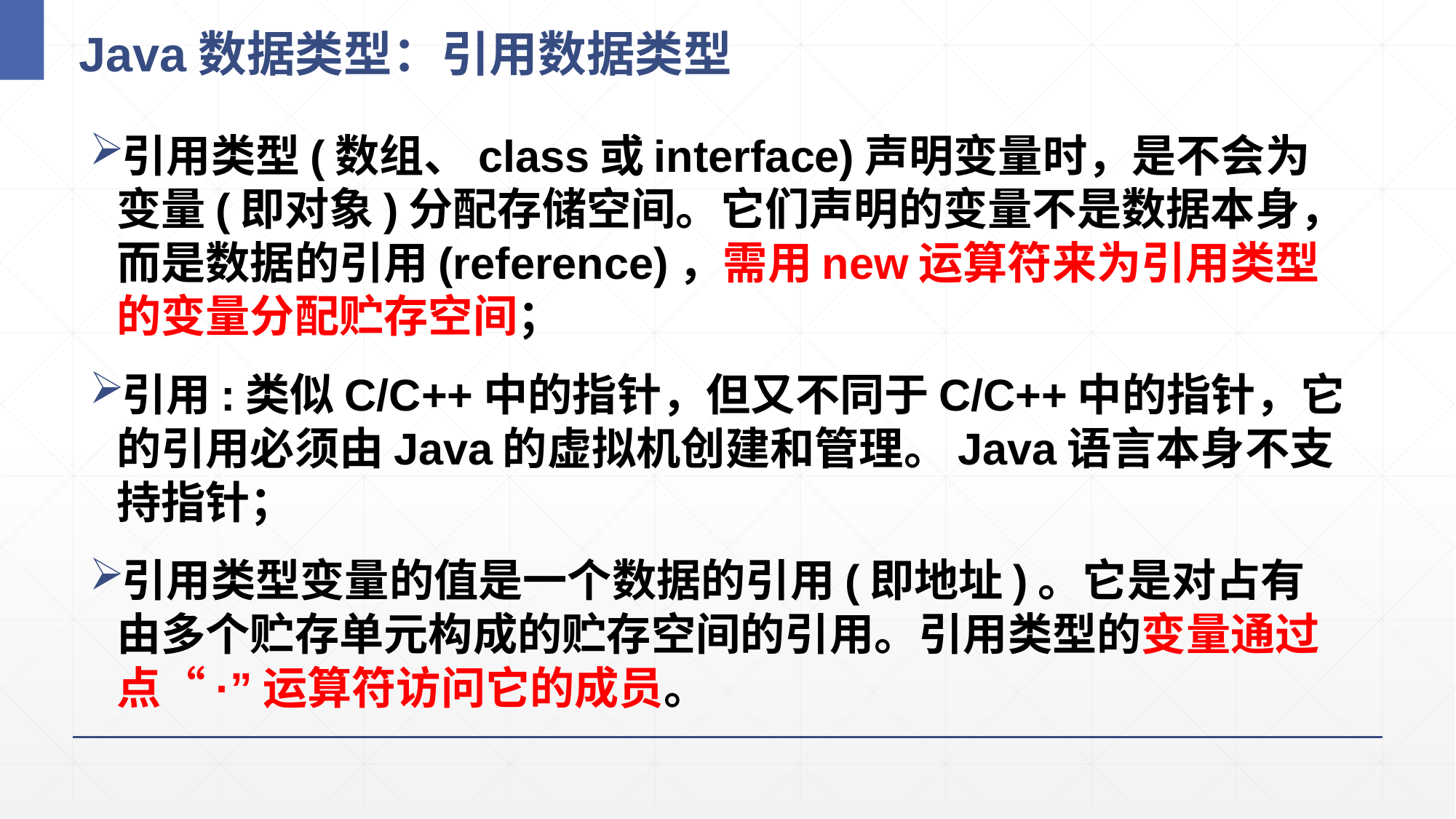

# Java数据类型：引用数据类型
引用类型(数组、class或interface)声明变量时，是不会为变量(即对象)分配存储空间。它们声明的变量不是数据本身，而是数据的引用(reference)，需用new运算符来为引用类型的变量分配贮存空间；
引用:类似C/C++中的指针，但又不同于C/C++中的指针，它的引用必须由Java的虚拟机创建和管理。Java语言本身不支持指针；
引用类型变量的值是一个数据的引用(即地址)。它是对占有由多个贮存单元构成的贮存空间的引用。引用类型的变量通过点“·”运算符访问它的成员。